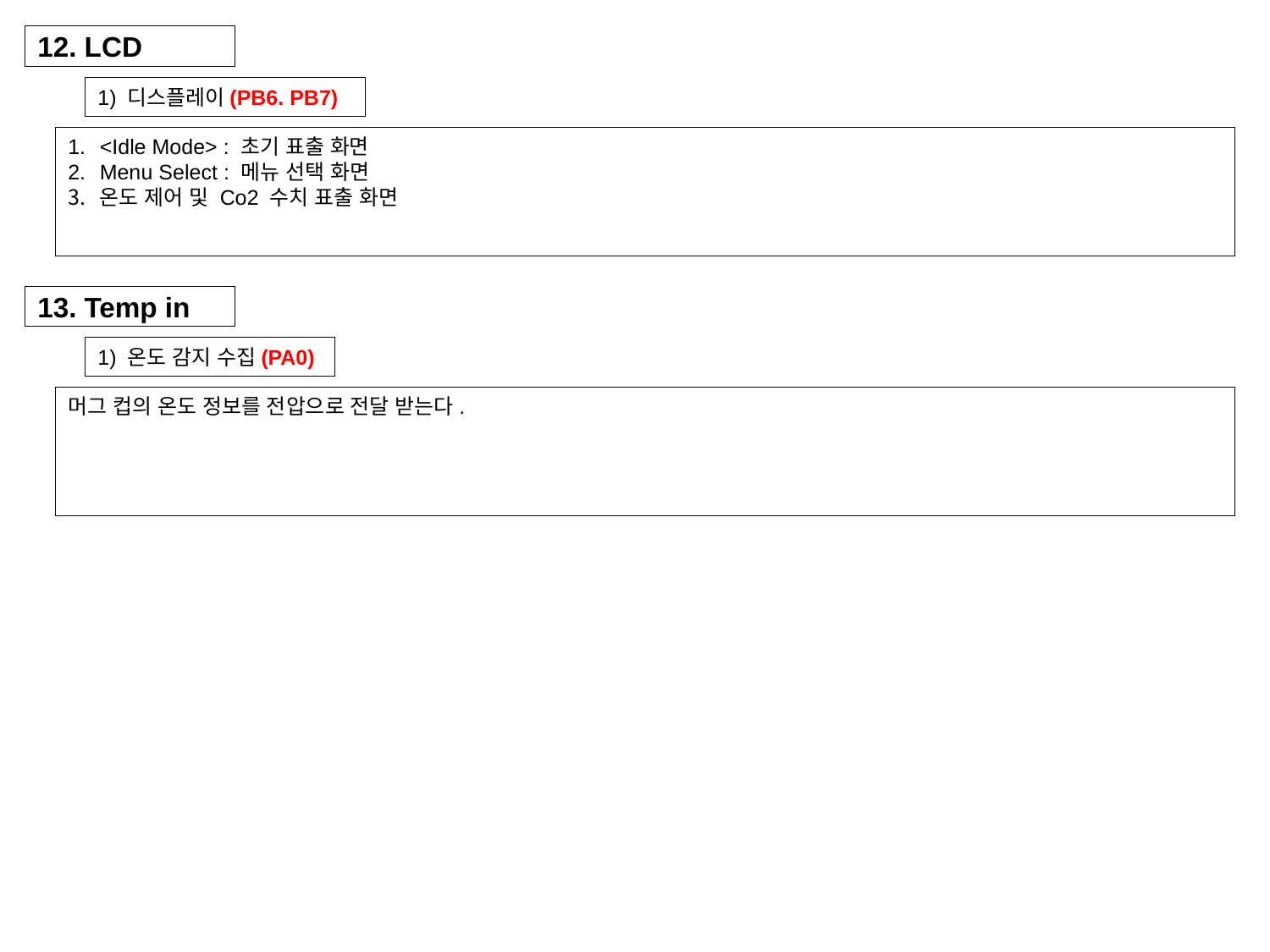

12. LCD
1) 디스플레이(PB6. PB7)
<Idle Mode> : 초기 표출 화면
Menu Select : 메뉴 선택 화면
온도 제어 및 Co2 수치 표출 화면
13. Temp in
1) 온도 감지 수집(PA0)
머그 컵의 온도 정보를 전압으로 전달 받는다.